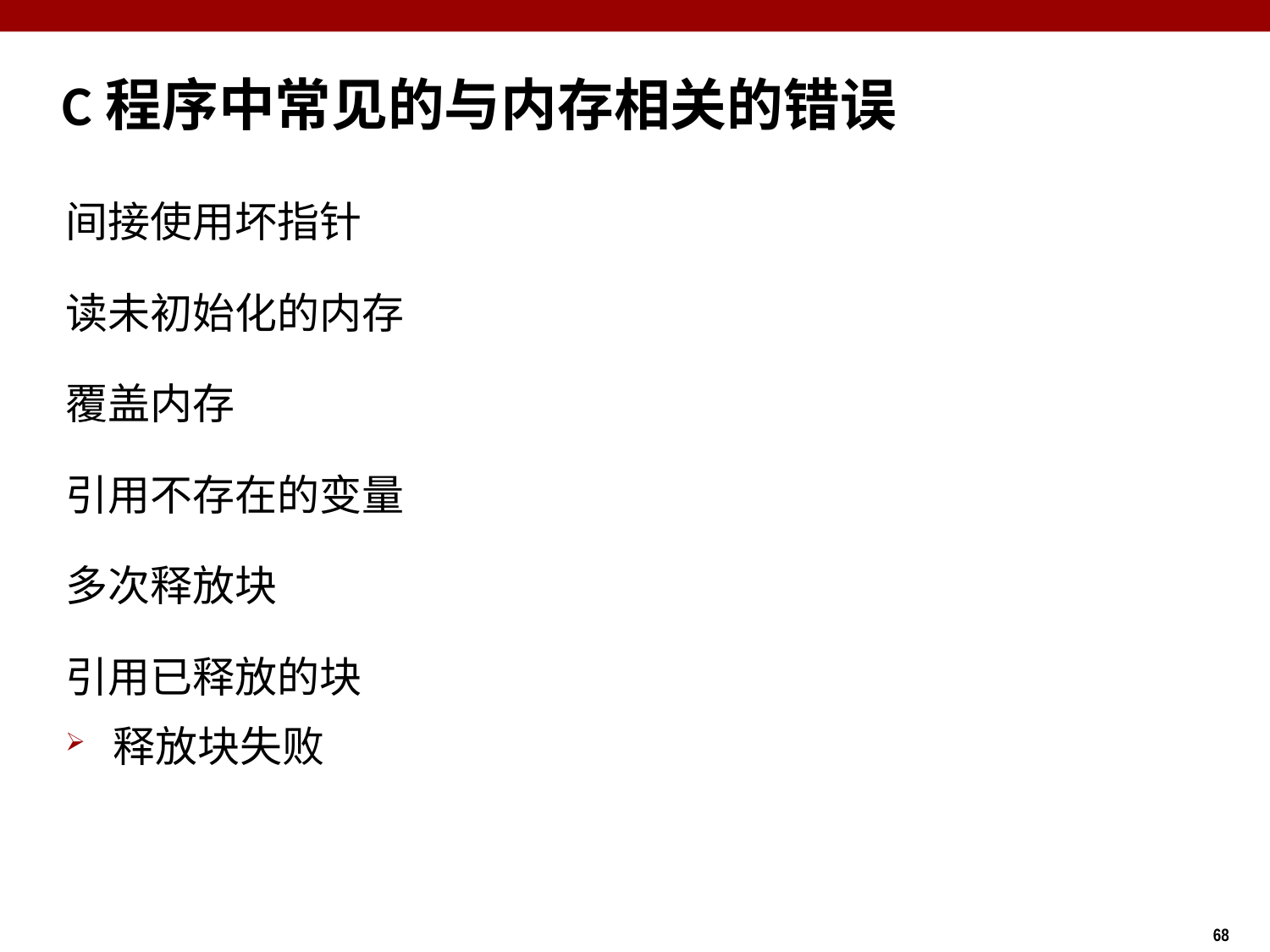

C程序中常见的与内存相关的错误
间接使用坏指针
读未初始化的内存
覆盖内存
引用不存在的变量
多次释放块
引用已释放的块
释放块失败